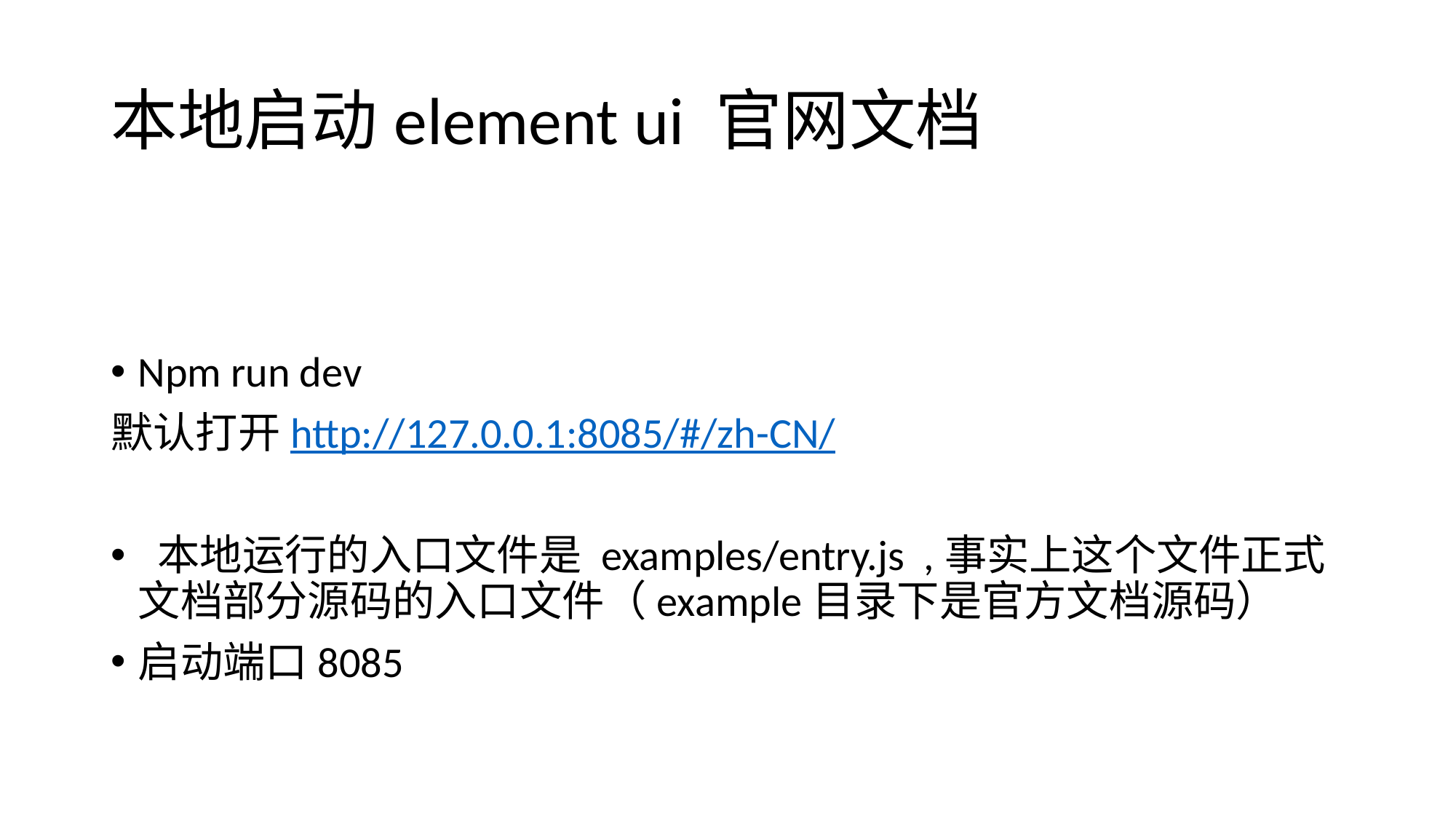

# 本地启动element ui 官网文档

Npm run dev
默认打开http://127.0.0.1:8085/#/zh-CN/

 本地运行的入口文件是 examples/entry.js  ,事实上这个文件正式文档部分源码的入口文件（example目录下是官方文档源码）
启动端口8085